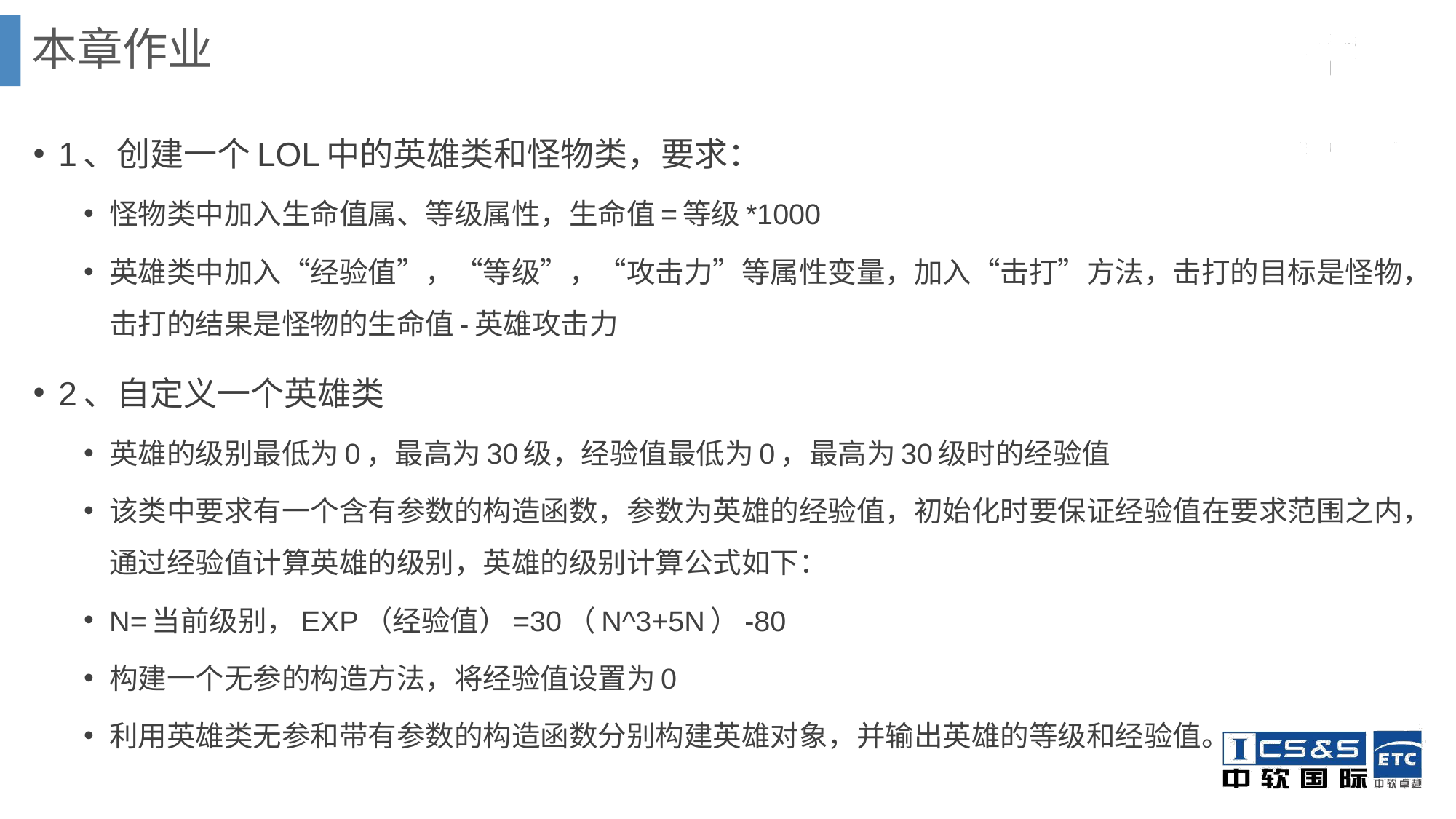

# 本章作业
1、创建一个LOL中的英雄类和怪物类，要求：
怪物类中加入生命值属、等级属性，生命值=等级*1000
英雄类中加入“经验值”，“等级”，“攻击力”等属性变量，加入“击打”方法，击打的目标是怪物，击打的结果是怪物的生命值-英雄攻击力
2、自定义一个英雄类
英雄的级别最低为0，最高为30级，经验值最低为0，最高为30级时的经验值
该类中要求有一个含有参数的构造函数，参数为英雄的经验值，初始化时要保证经验值在要求范围之内，通过经验值计算英雄的级别，英雄的级别计算公式如下：
N=当前级别，EXP（经验值）=30（N^3+5N）-80
构建一个无参的构造方法，将经验值设置为0
利用英雄类无参和带有参数的构造函数分别构建英雄对象，并输出英雄的等级和经验值。